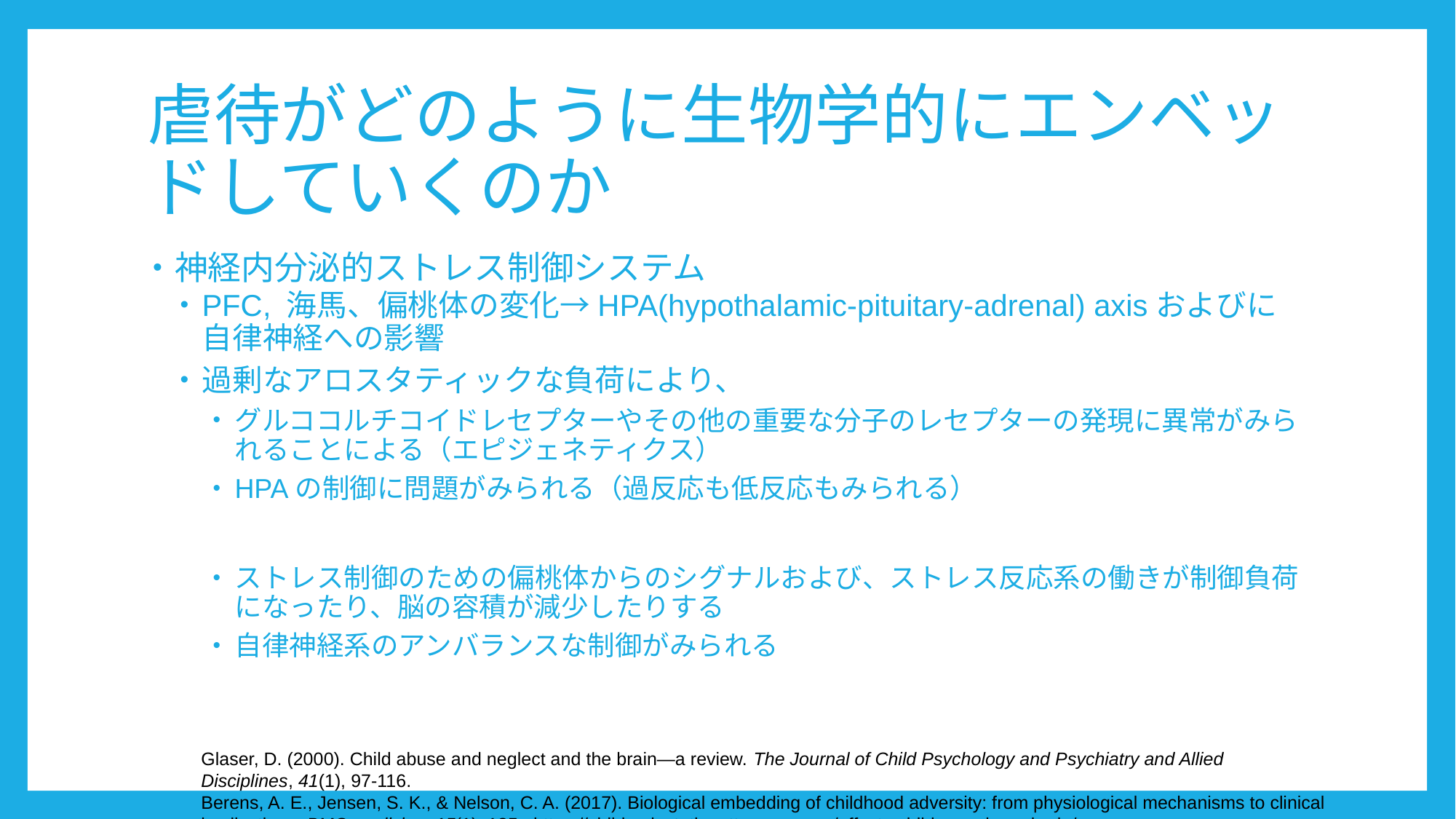

# 虐待がどのように生物学的にエンベッドしていくのか
神経内分泌的ストレス制御システム
PFC, 海馬、偏桃体の変化→HPA(hypothalamic-pituitary-adrenal) axisおよびに自律神経への影響
過剰なアロスタティックな負荷により、
グルココルチコイドレセプターやその他の重要な分子のレセプターの発現に異常がみられることによる（エピジェネティクス）
HPAの制御に問題がみられる（過反応も低反応もみられる）

ストレス制御のための偏桃体からのシグナルおよび、ストレス反応系の働きが制御負荷になったり、脳の容積が減少したりする
自律神経系のアンバランスな制御がみられる

Glaser, D. (2000). Child abuse and neglect and the brain—a review. The Journal of Child Psychology and Psychiatry and Allied Disciplines, 41(1), 97-116.
Berens, A. E., Jensen, S. K., & Nelson, C. A. (2017). Biological embedding of childhood adversity: from physiological mechanisms to clinical implications. BMC medicine, 15(1), 135.; https://childmolestationattorneys.com/effects-child-sex-abuse-brain/